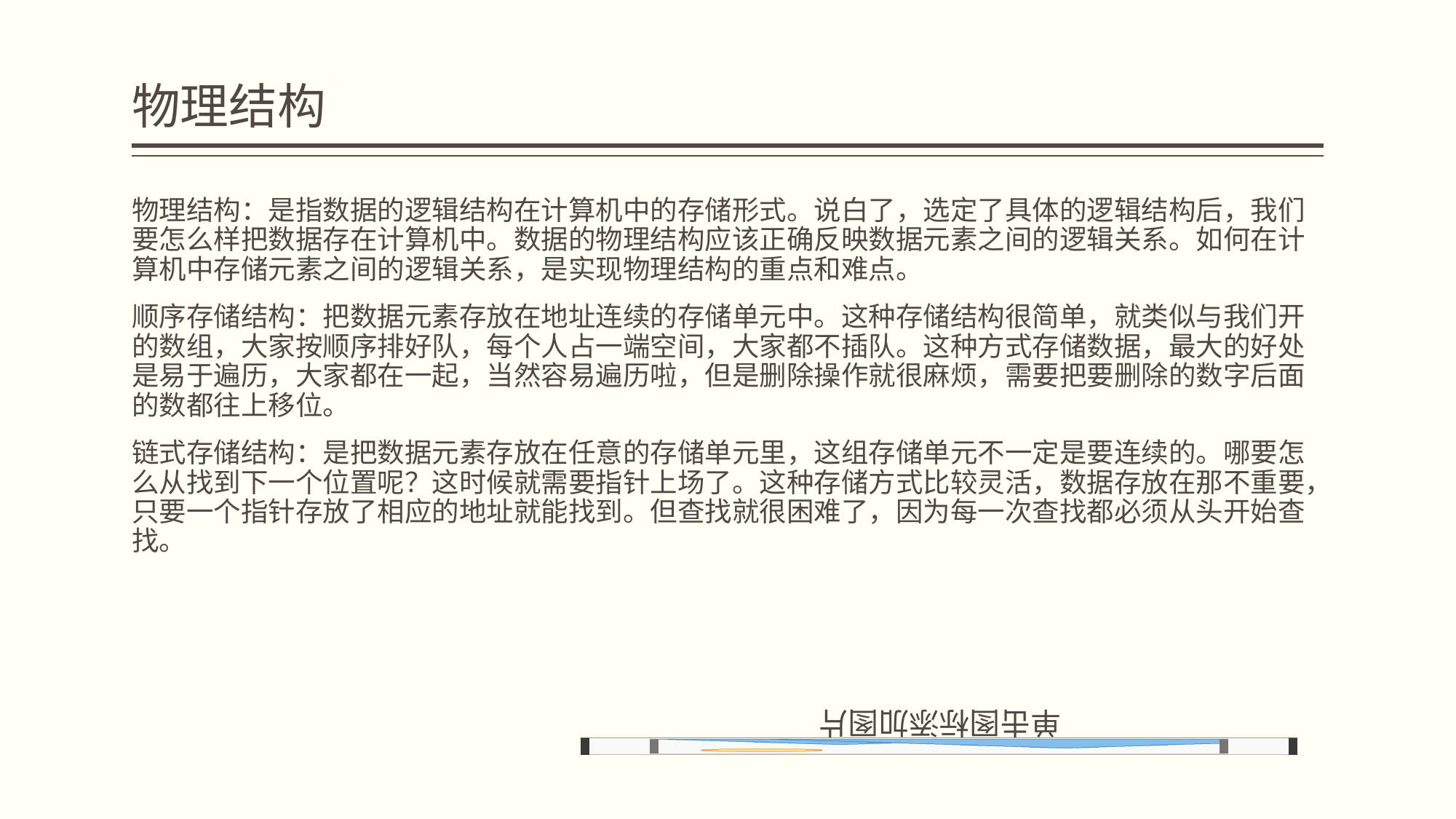

# 物理结构
物理结构：是指数据的逻辑结构在计算机中的存储形式。说白了，选定了具体的逻辑结构后，我们要怎么样把数据存在计算机中。数据的物理结构应该正确反映数据元素之间的逻辑关系。如何在计算机中存储元素之间的逻辑关系，是实现物理结构的重点和难点。
顺序存储结构：把数据元素存放在地址连续的存储单元中。这种存储结构很简单，就类似与我们开的数组，大家按顺序排好队，每个人占一端空间，大家都不插队。这种方式存储数据，最大的好处是易于遍历，大家都在一起，当然容易遍历啦，但是删除操作就很麻烦，需要把要删除的数字后面的数都往上移位。
链式存储结构：是把数据元素存放在任意的存储单元里，这组存储单元不一定是要连续的。哪要怎么从找到下一个位置呢？这时候就需要指针上场了。这种存储方式比较灵活，数据存放在那不重要，只要一个指针存放了相应的地址就能找到。但查找就很困难了，因为每一次查找都必须从头开始查找。